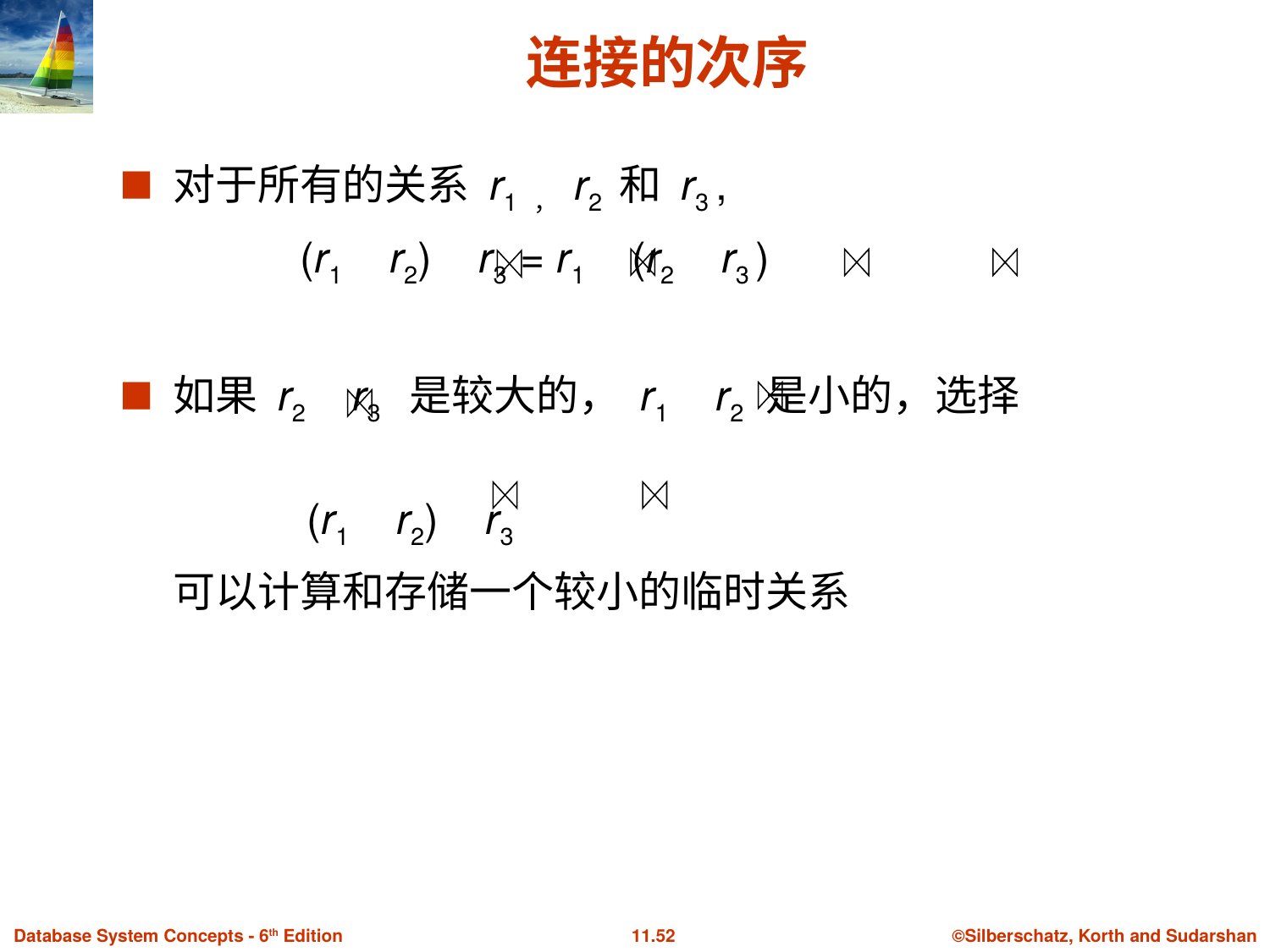

# 连接的次序
对于所有的关系 r1 ， r2 和 r3 ,
		(r1    r2)    r3  = r1    (r2    r3 )

如果 r2    r3  是较大的， r1    r2 是小的，选择
	 (r1    r2)    r3
	可以计算和存储一个较小的临时关系